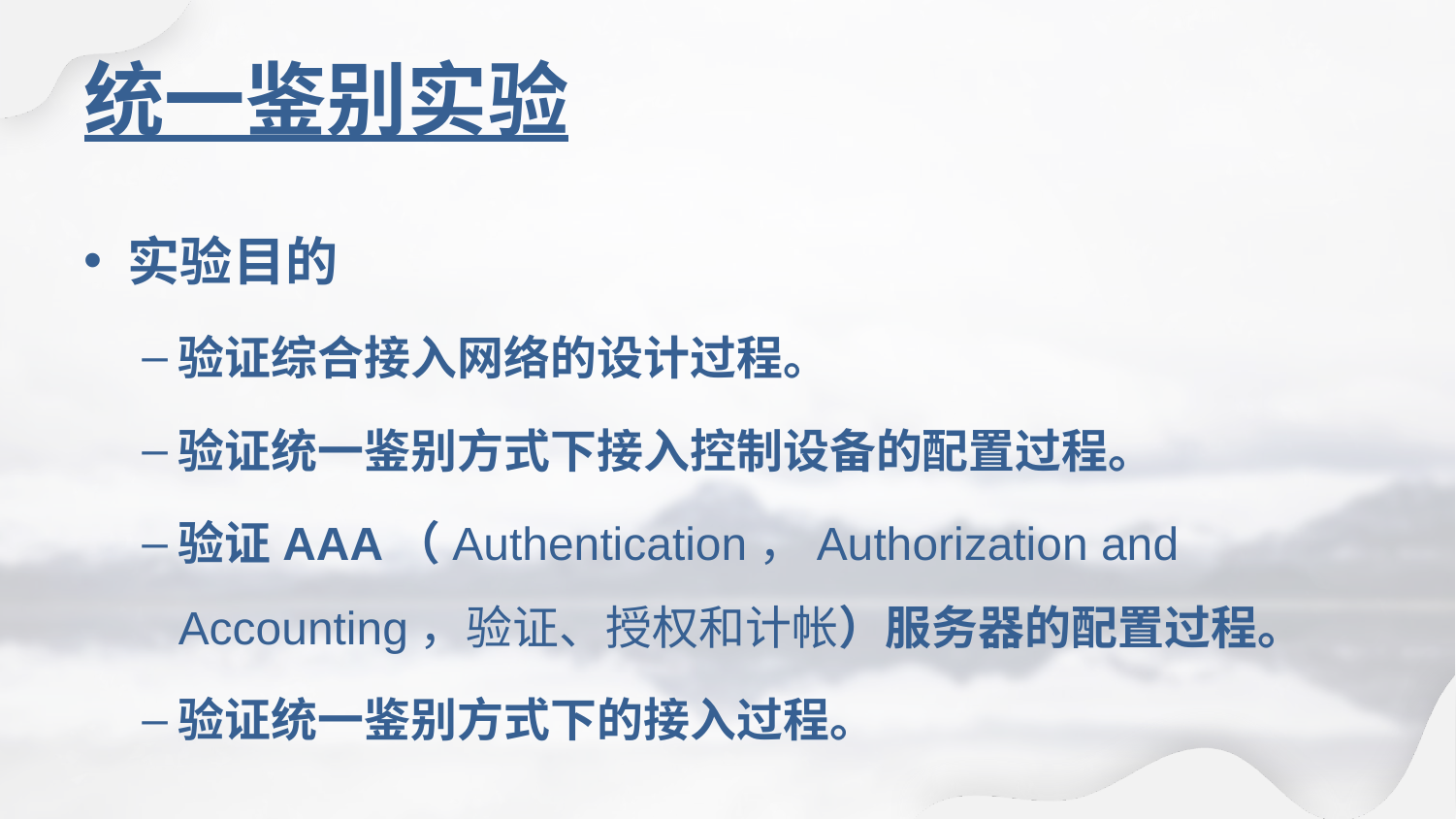

# 统一鉴别实验
实验目的
验证综合接入网络的设计过程。
验证统一鉴别方式下接入控制设备的配置过程。
验证AAA（Authentication，Authorization and Accounting，验证、授权和计帐）服务器的配置过程。
验证统一鉴别方式下的接入过程。